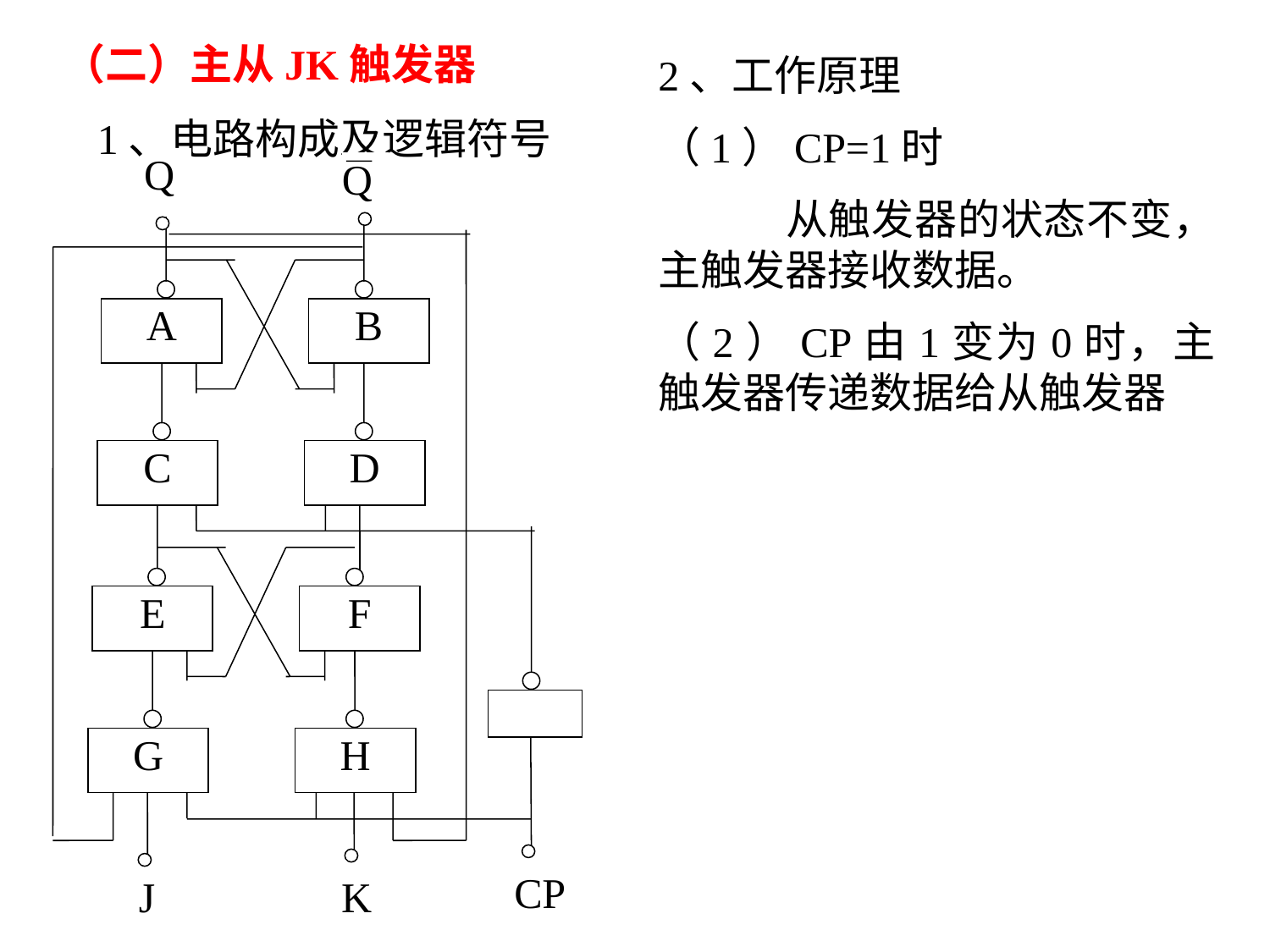

（二）主从JK触发器
2、工作原理
（1）CP=1时
	从触发器的状态不变，主触发器接收数据。
（2）CP由1变为0时，主触发器传递数据给从触发器
1、电路构成及逻辑符号
Q
Q

A
B

C
D

E
F

G
H

CP
J
K